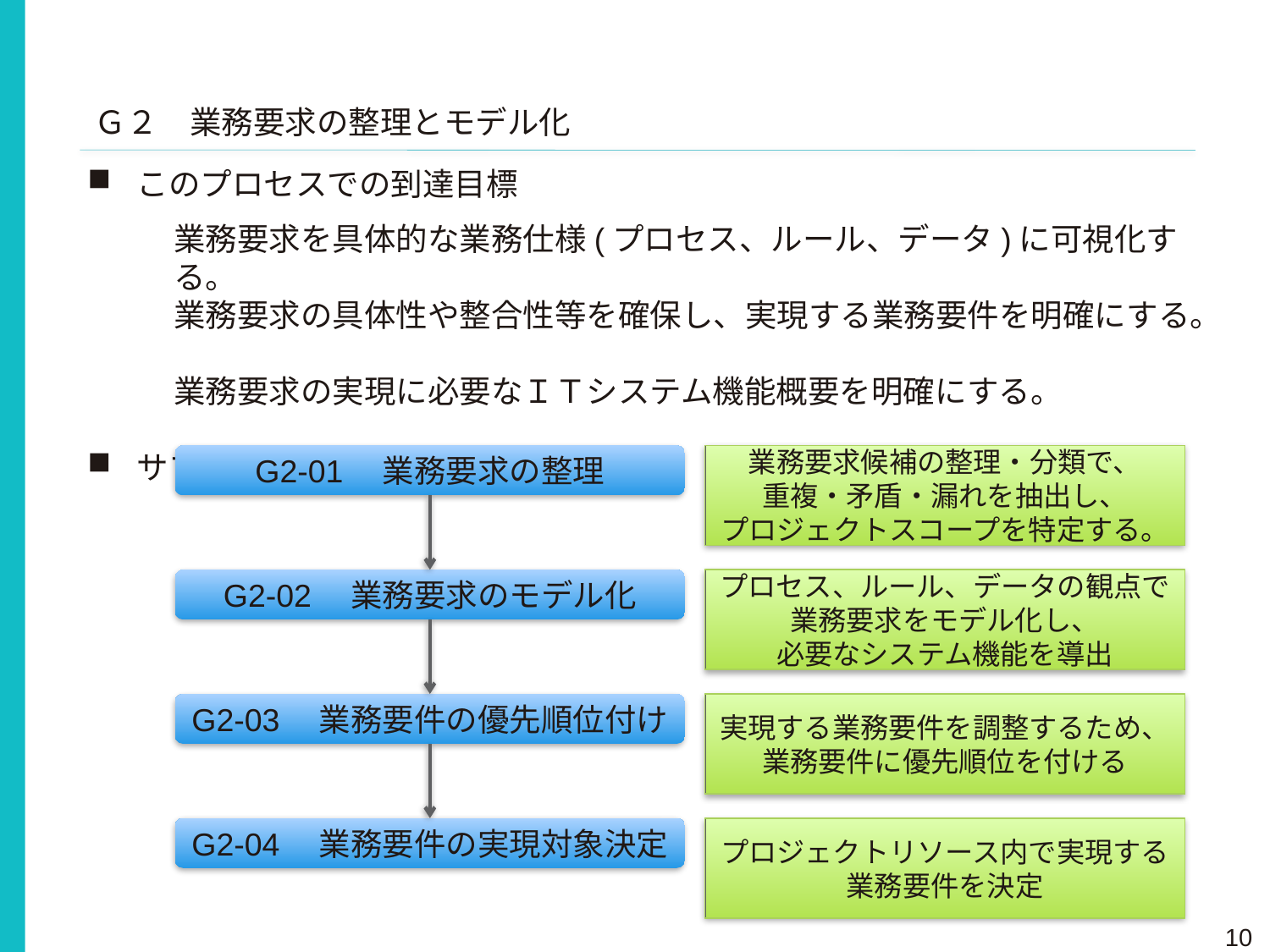

Ｇ２　業務要求の整理とモデル化
このプロセスでの到達目標

業務要求を具体的な業務仕様(プロセス、ルール、データ)に可視化する。
業務要求の具体性や整合性等を確保し、実現する業務要件を明確にする。
業務要求の実現に必要なＩＴシステム機能概要を明確にする。

サブプロセスフロー
G2-01　業務要求の整理
業務要求候補の整理・分類で、
重複・矛盾・漏れを抽出し、
プロジェクトスコープを特定する。
G2-02　業務要求のモデル化
プロセス、ルール、データの観点で
業務要求をモデル化し、
必要なシステム機能を導出
G2-03　業務要件の優先順位付け
実現する業務要件を調整するため、
業務要件に優先順位を付ける
G2-04　業務要件の実現対象決定
プロジェクトリソース内で実現する
業務要件を決定
10